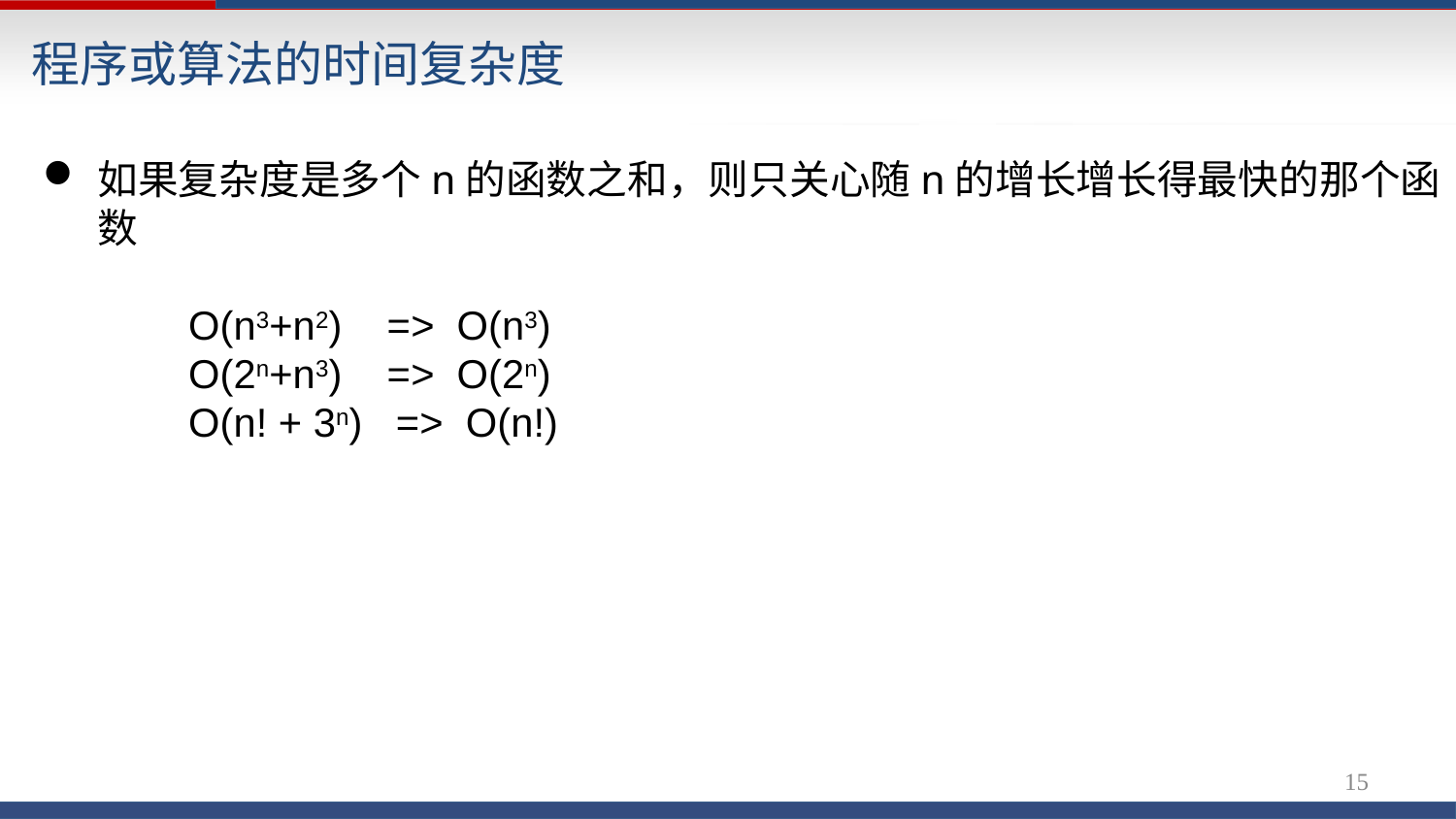

程序或算法的时间复杂度

如果复杂度是多个n的函数之和，则只关心随n的增长增长得最快的那个函数

	O(n3+n2)    =>  O(n3)
	O(2n+n3)    =>  O(2n)
	O(n! + 3n)   =>  O(n!)

15